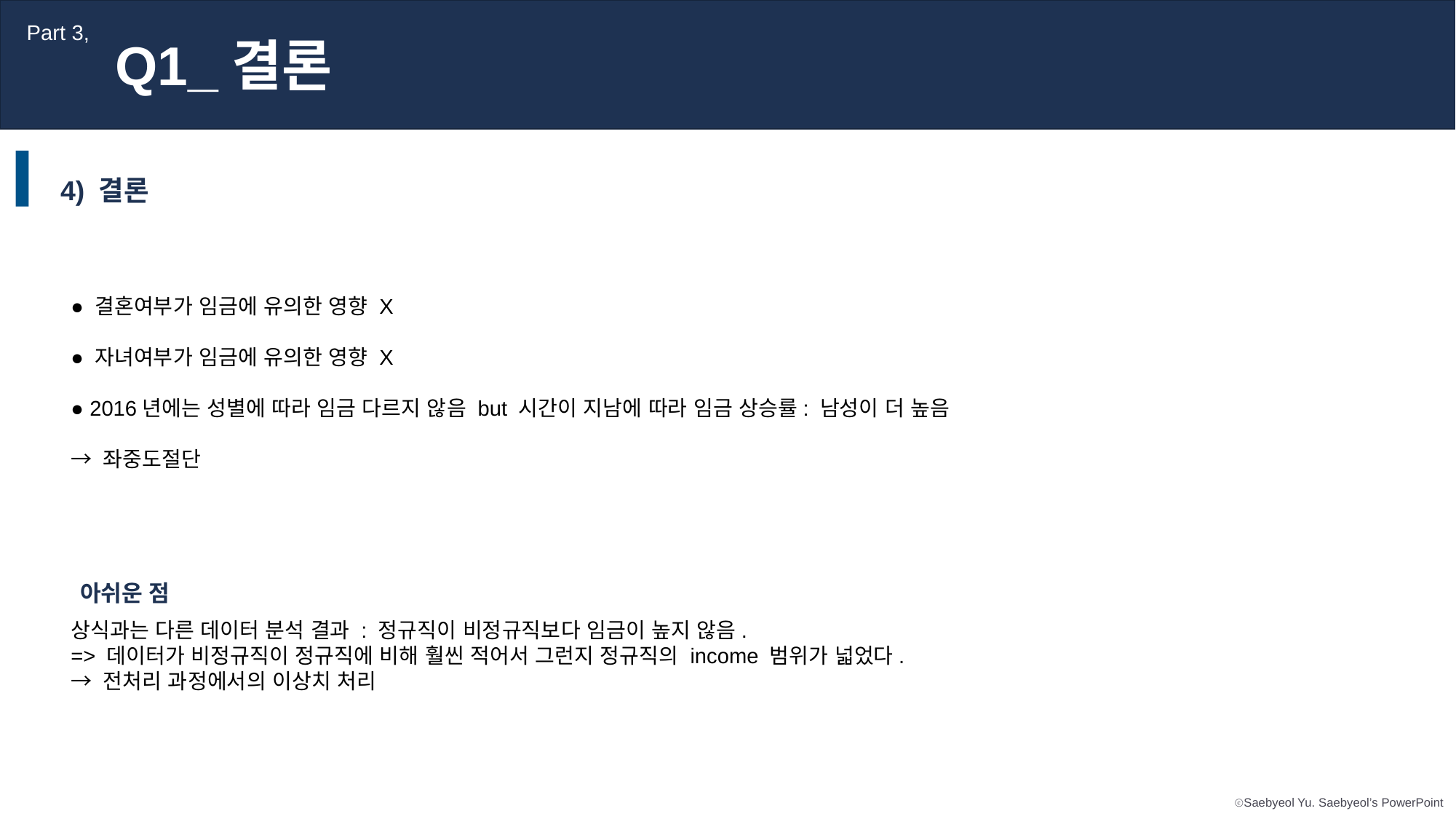

Part 3,
Q1_결론

4) 결론
● 결혼여부가 임금에 유의한 영향 X
● 자녀여부가 임금에 유의한 영향 X
● 2016년에는 성별에 따라 임금 다르지 않음 but 시간이 지남에 따라 임금 상승률: 남성이 더 높음
→ 좌중도절단
아쉬운 점
상식과는 다른 데이터 분석 결과 : 정규직이 비정규직보다 임금이 높지 않음.
=> 데이터가 비정규직이 정규직에 비해 훨씬 적어서 그런지 정규직의 income 범위가 넓었다.
→ 전처리 과정에서의 이상치 처리